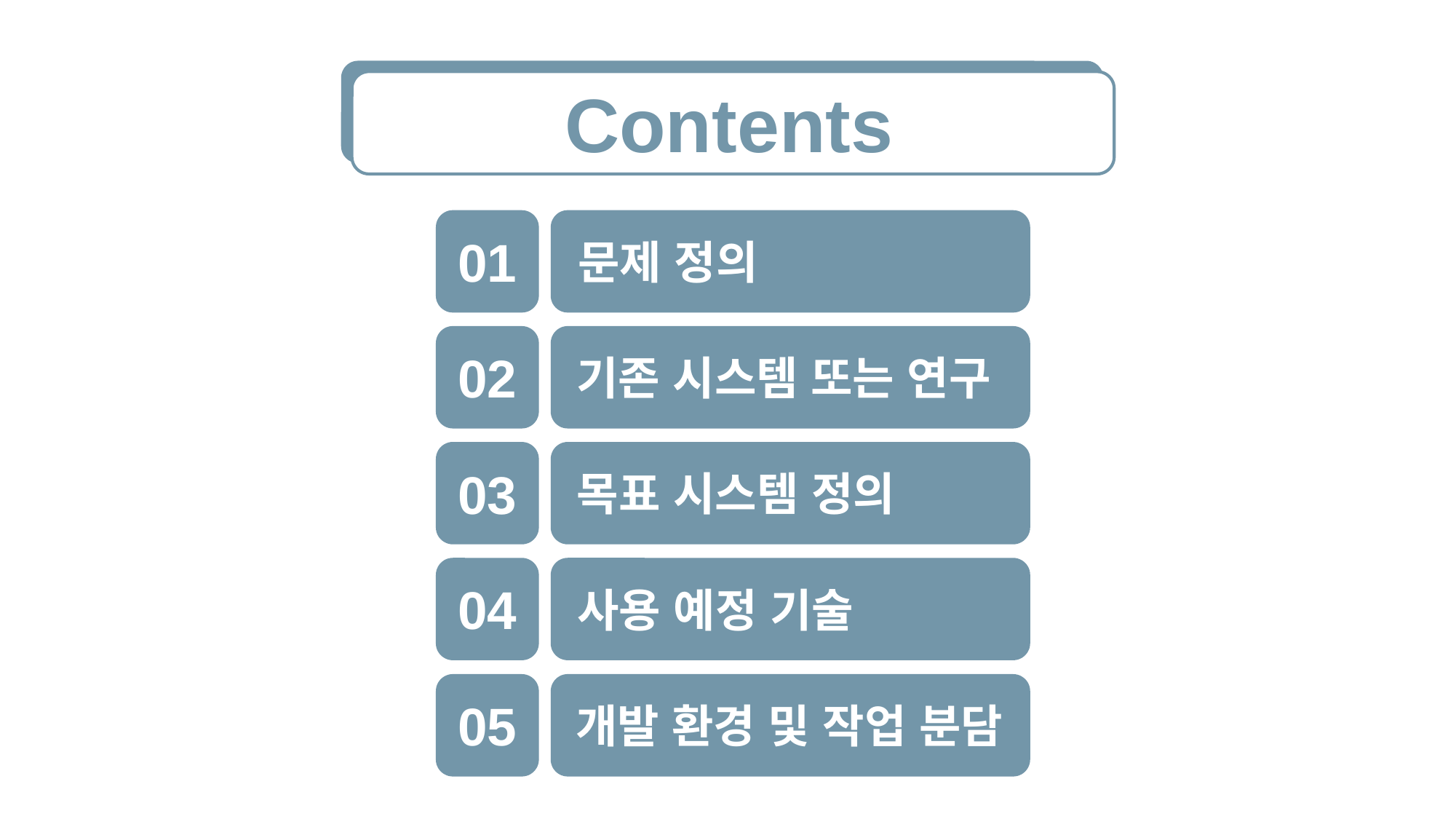

Contents

01

문제 정의

02

기존 시스템 또는 연구

03

목표 시스템 정의

04

사용 예정 기술

05

개발 환경 및 작업 분담